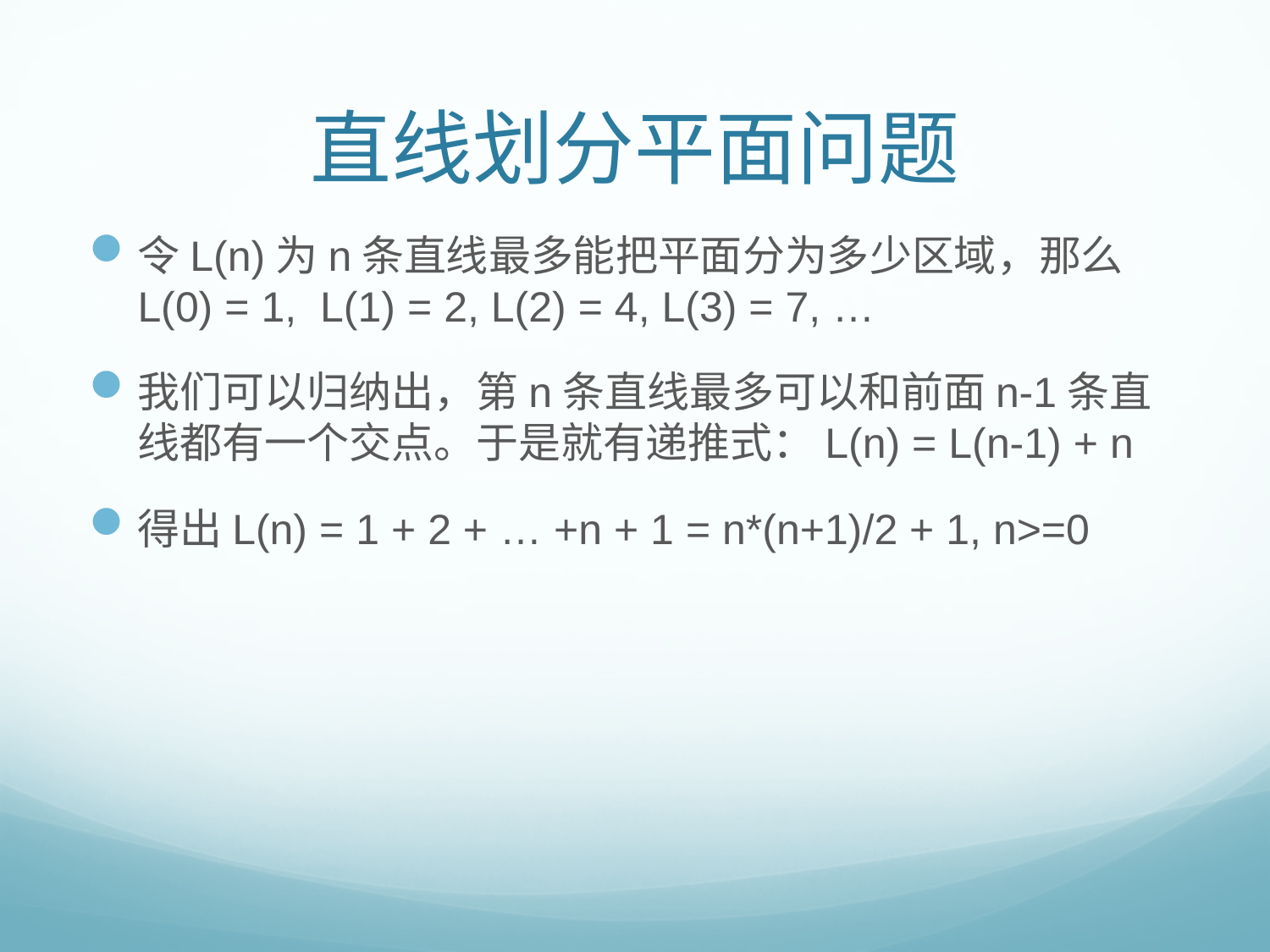

# 直线划分平面问题
令L(n)为n条直线最多能把平面分为多少区域，那么L(0) = 1,  L(1) = 2, L(2) = 4, L(3) = 7, …
我们可以归纳出，第n条直线最多可以和前面n-1条直线都有一个交点。于是就有递推式：L(n) = L(n-1) + n
得出L(n) = 1 + 2 + … +n + 1 = n*(n+1)/2 + 1, n>=0